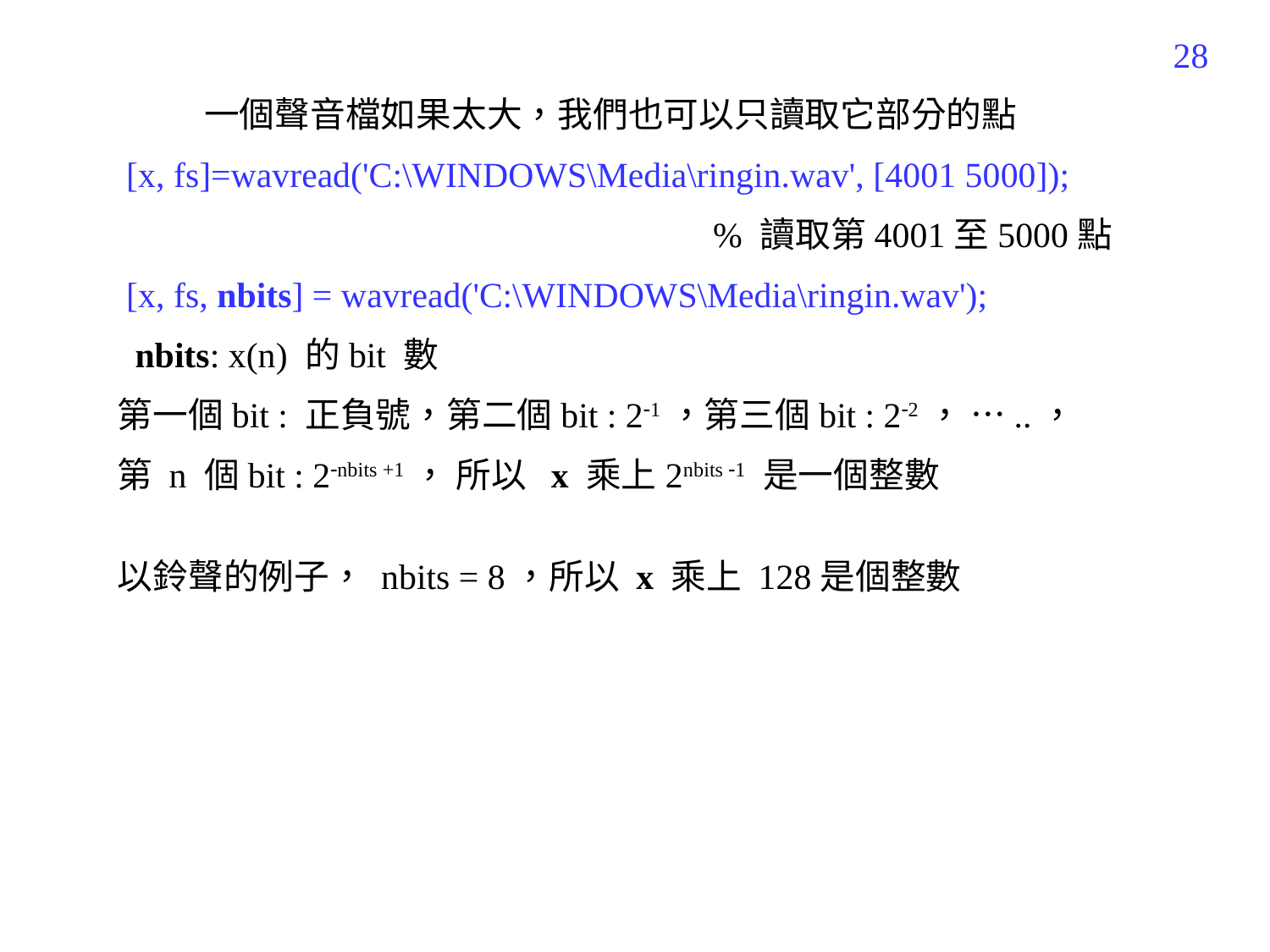

28
          一個聲音檔如果太大，我們也可以只讀取它部分的點
 [x, fs]=wavread('C:\WINDOWS\Media\ringin.wav', [4001 5000]);
                                                                   % 讀取第4001至5000點
 [x, fs, nbits] = wavread('C:\WINDOWS\Media\ringin.wav');
  nbits: x(n) 的bit 數
第一個bit : 正負號，第二個bit : 2−1，第三個bit : 2−2， …..，
第 n 個bit : 2−nbits +1， 所以  x 乘上2nbits −1 是一個整數

以鈴聲的例子， nbits = 8，所以 x 乘上 128是個整數